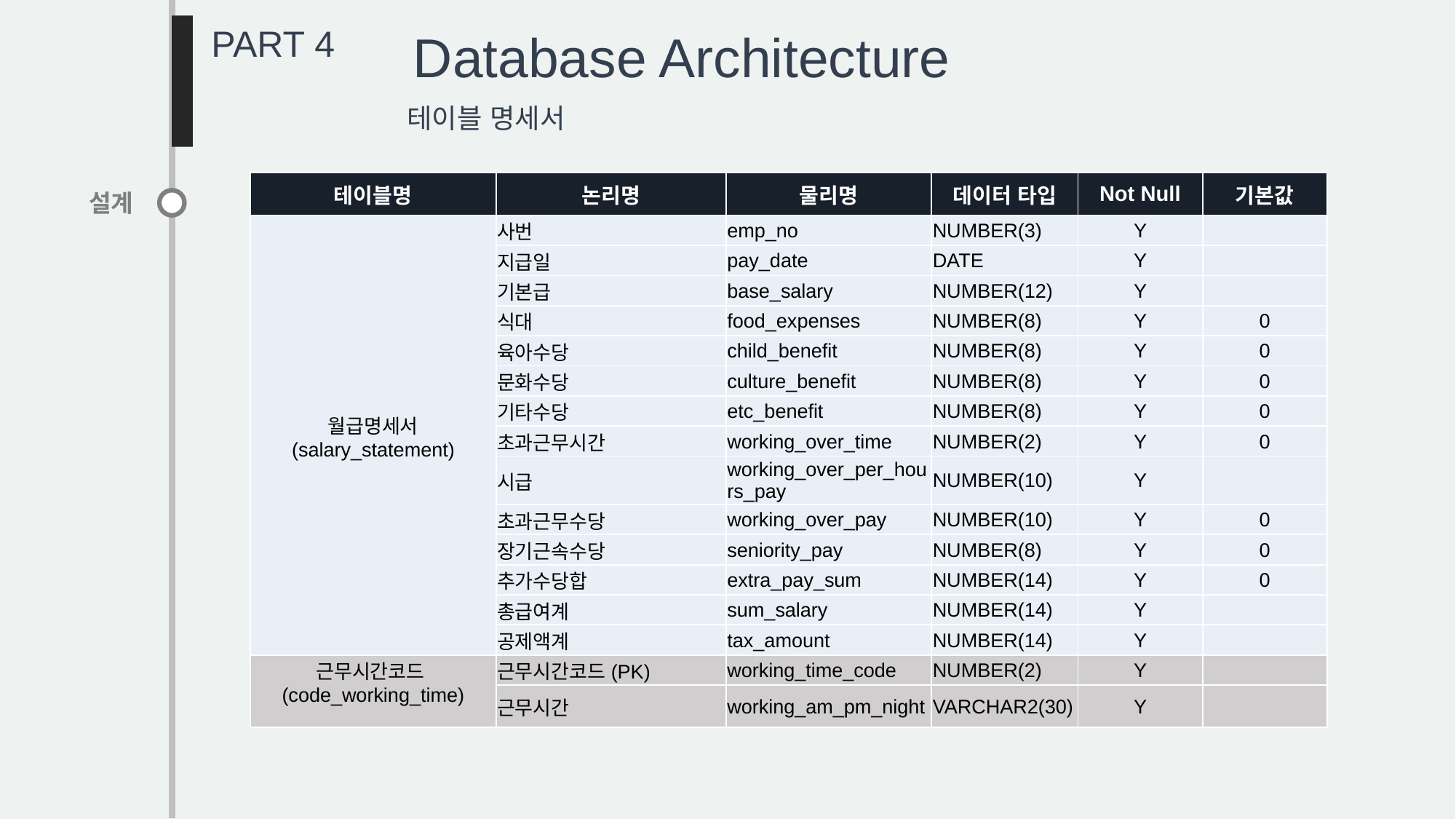

PART 4
Database Architecture
테이블 명세서
| 테이블명 | 논리명 | 물리명 | 데이터 타입 | Not Null | 기본값 |
| --- | --- | --- | --- | --- | --- |
| 월급명세서 (salary\_statement) | 사번 | emp\_no | NUMBER(3) | Y |  |
|  | 지급일 | pay\_date | DATE | Y |  |
|  | 기본급 | base\_salary | NUMBER(12) | Y |  |
|  | 식대 | food\_expenses | NUMBER(8) | Y | 0 |
|  | 육아수당 | child\_benefit | NUMBER(8) | Y | 0 |
|  | 문화수당 | culture\_benefit | NUMBER(8) | Y | 0 |
|  | 기타수당 | etc\_benefit | NUMBER(8) | Y | 0 |
|  | 초과근무시간 | working\_over\_time | NUMBER(2) | Y | 0 |
|  | 시급 | working\_over\_per\_hours\_pay | NUMBER(10) | Y |  |
|  | 초과근무수당 | working\_over\_pay | NUMBER(10) | Y | 0 |
|  | 장기근속수당 | seniority\_pay | NUMBER(8) | Y | 0 |
|  | 추가수당합 | extra\_pay\_sum | NUMBER(14) | Y | 0 |
|  | 총급여계 | sum\_salary | NUMBER(14) | Y |  |
|  | 공제액계 | tax\_amount | NUMBER(14) | Y |  |
| 근무시간코드 (code\_working\_time) | 근무시간코드(PK) | working\_time\_code | NUMBER(2) | Y |  |
|  | 근무시간 | working\_am\_pm\_night | VARCHAR2(30) | Y |  |
설계